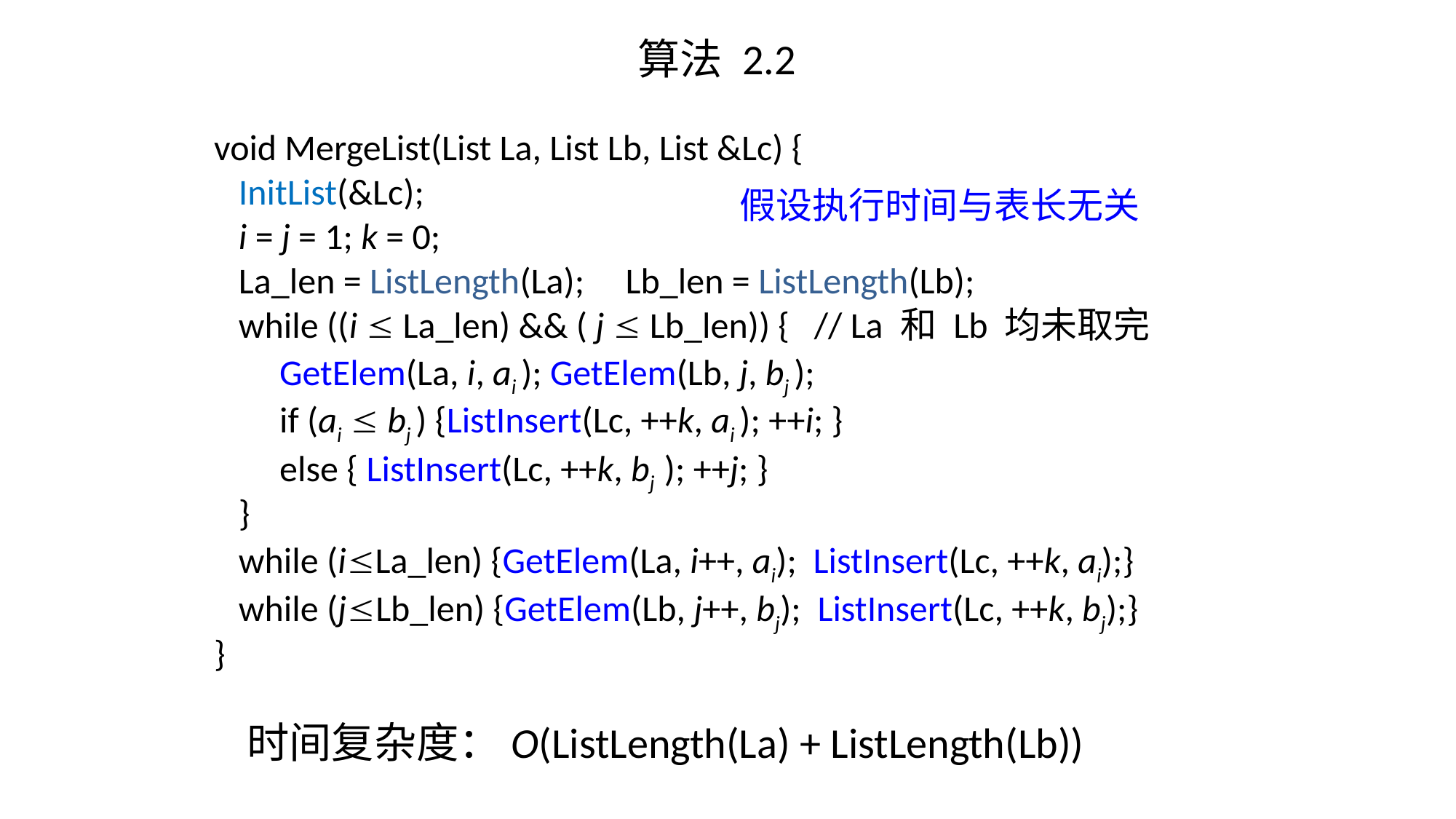

算法 2.2
void MergeList(List La, List Lb, List &Lc) {
   InitList(&Lc);
   i = j = 1; k = 0;
   La_len = ListLength(La);     Lb_len = ListLength(Lb);
   while ((i ≤ La_len) && ( j ≤ Lb_len)) {   // La 和 Lb 均未取完
        GetElem(La, i, ai ); GetElem(Lb, j, bj );
        if (ai ≤ bj ) {ListInsert(Lc, ++k, ai ); ++i; }
        else { ListInsert(Lc, ++k, bj  ); ++j; }
   }
   while (i≤La_len) {GetElem(La, i++, ai);  ListInsert(Lc, ++k, ai);}
   while (j≤Lb_len) {GetElem(Lb, j++, bj);  ListInsert(Lc, ++k, bj);}
}
假设执行时间与表长无关
时间复杂度：O(ListLength(La) + ListLength(Lb))